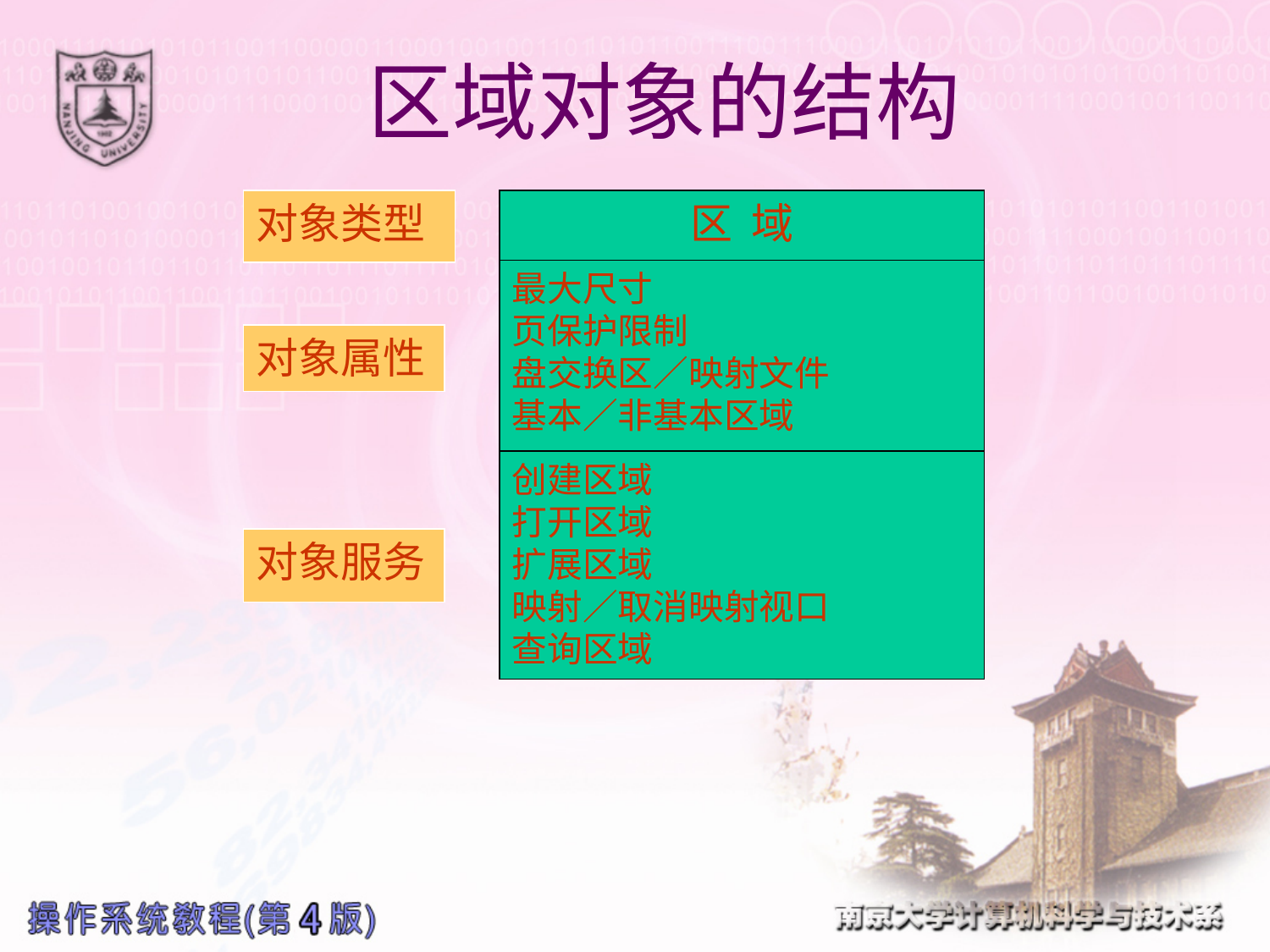

区域对象的结构
#
对象类型
区  域
最大尺寸
页保护限制
盘交换区／映射文件
基本／非基本区域

对象属性
创建区域
打开区域
扩展区域
映射／取消映射视口
查询区域
对象服务